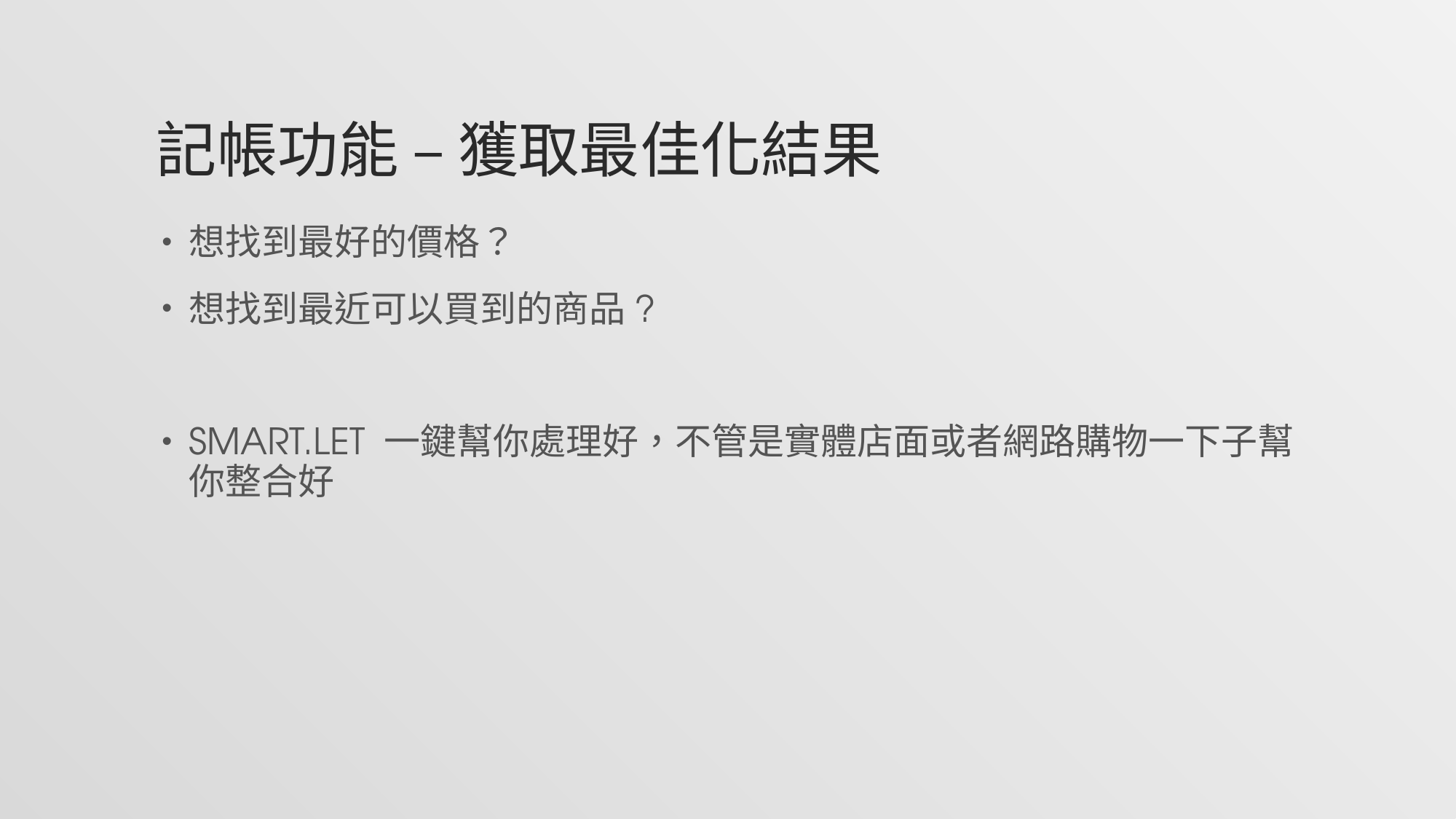

# 記帳功能 – 獲取最佳化結果
想找到最好的價格？
想找到最近可以買到的商品?

SMART.LET 一鍵幫你處理好，不管是實體店面或者網路購物一下子幫你整合好